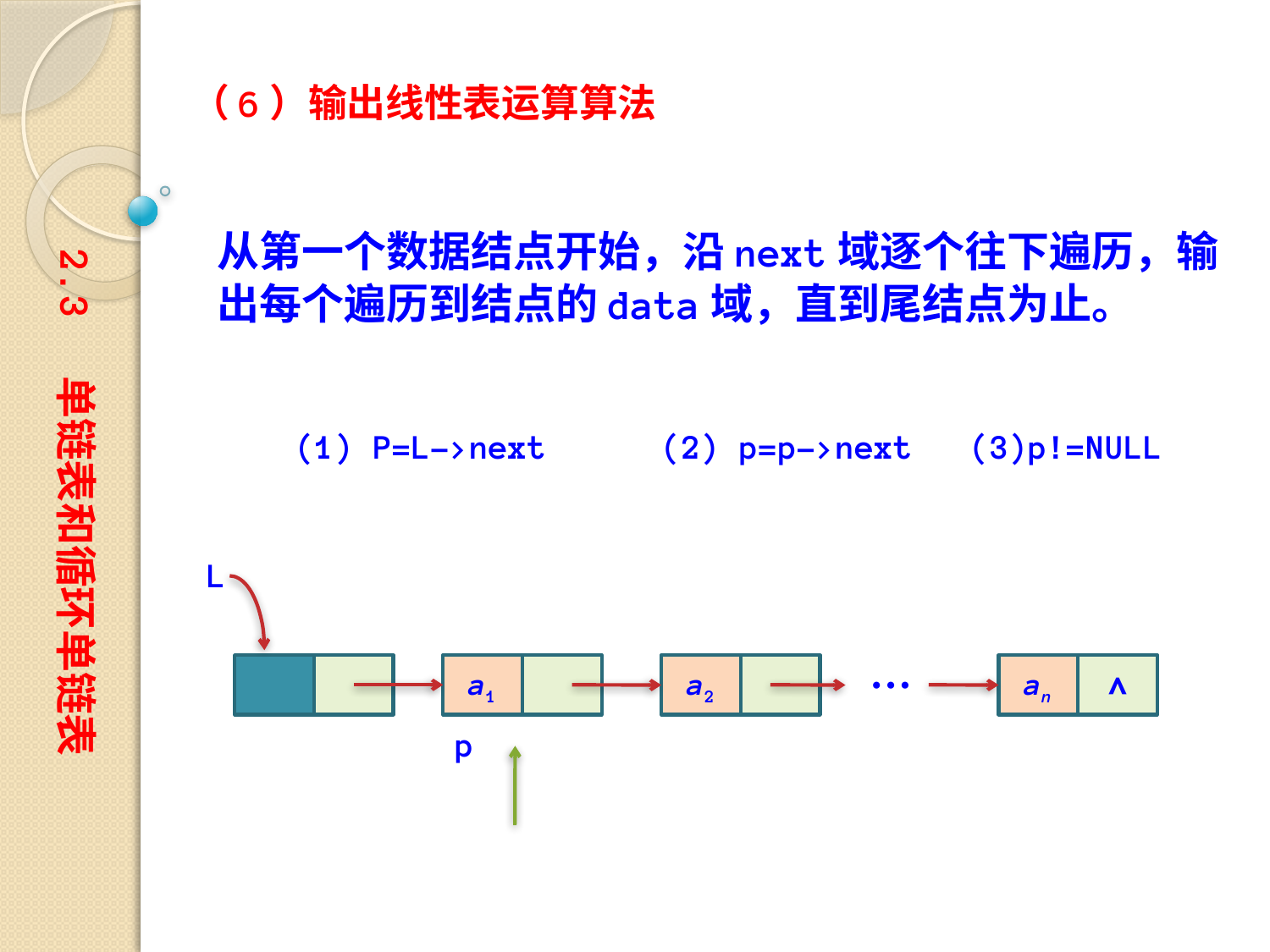

（6）输出线性表运算算法
从第一个数据结点开始，沿next域逐个往下遍历，输出每个遍历到结点的data域，直到尾结点为止。
2.3  单链表和循环单链表
　　(1) P=L->next      (2) p=p->next   (3)p!=NULL

L

…

a1

a2

an
∧
p